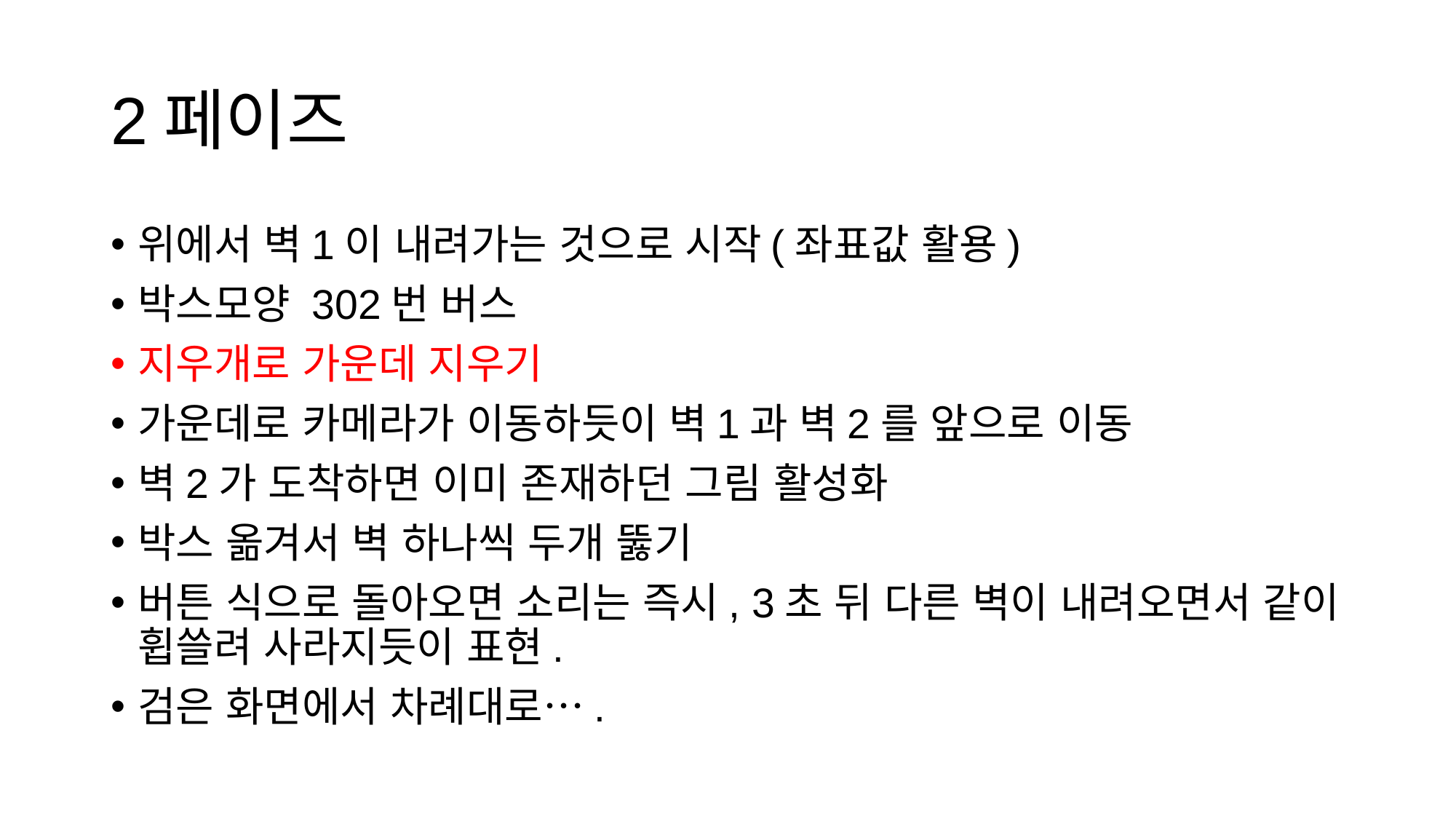

# 2페이즈
위에서 벽1이 내려가는 것으로 시작(좌표값 활용)
박스모양 302번 버스
지우개로 가운데 지우기
가운데로 카메라가 이동하듯이 벽1과 벽2를 앞으로 이동
벽2가 도착하면 이미 존재하던 그림 활성화
박스 옮겨서 벽 하나씩 두개 뚫기
버튼 식으로 돌아오면 소리는 즉시, 3초 뒤 다른 벽이 내려오면서 같이 휩쓸려 사라지듯이 표현.
검은 화면에서 차례대로….